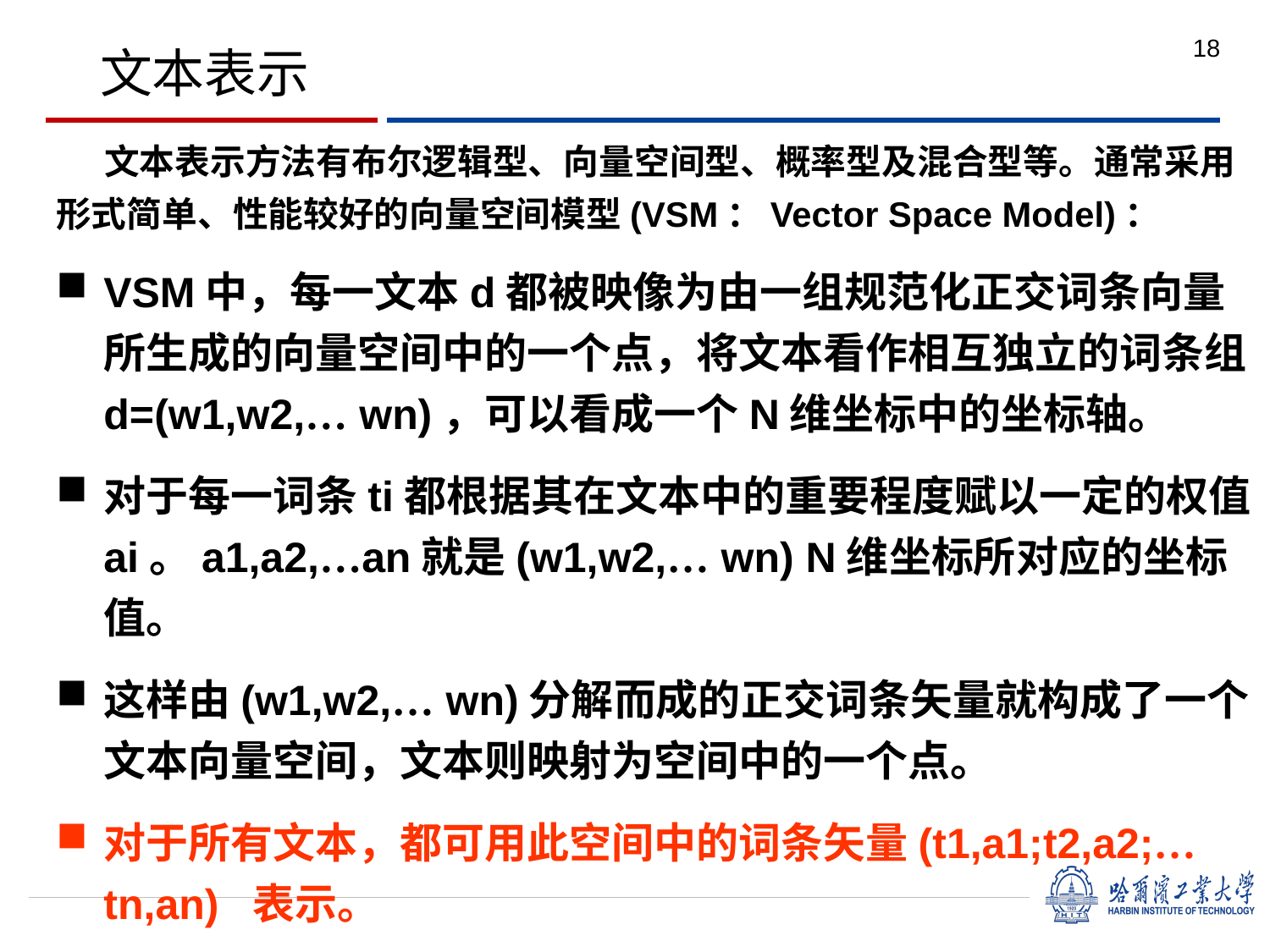

18
文本表示
    文本表示方法有布尔逻辑型、向量空间型、概率型及混合型等。通常采用形式简单、性能较好的向量空间模型(VSM：Vector Space Model)：
VSM中，每一文本d都被映像为由一组规范化正交词条向量所生成的向量空间中的一个点，将文本看作相互独立的词条组d=(w1,w2,… wn)，可以看成一个N维坐标中的坐标轴。
对于每一词条ti都根据其在文本中的重要程度赋以一定的权值ai。a1,a2,…an就是(w1,w2,… wn) N维坐标所对应的坐标值。
这样由(w1,w2,… wn)分解而成的正交词条矢量就构成了一个文本向量空间，文本则映射为空间中的一个点。
对于所有文本，都可用此空间中的词条矢量(t1,a1;t2,a2;…tn,an)  表示。